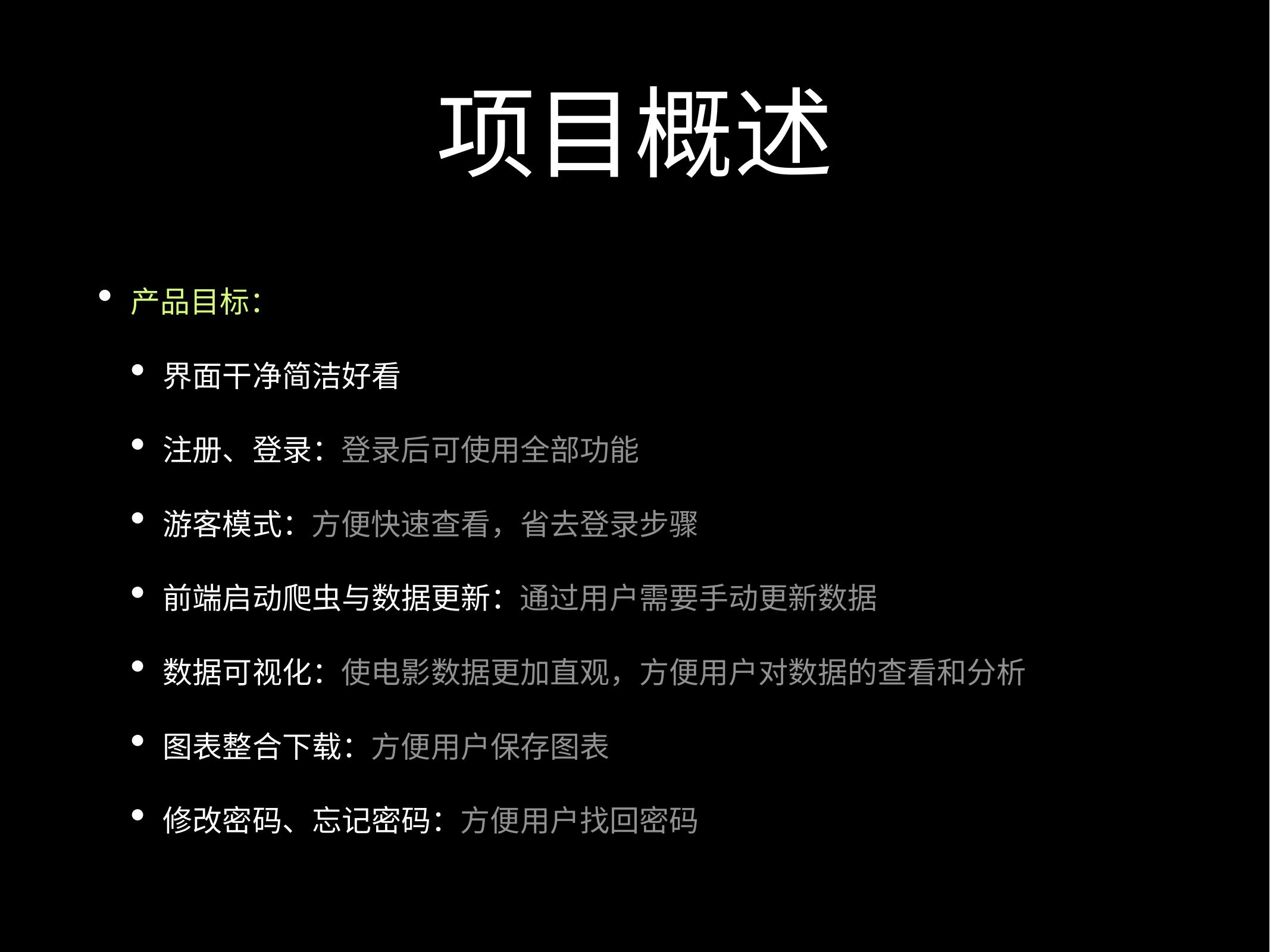

# 项目概述
产品目标：
界面干净简洁好看
注册、登录：登录后可使用全部功能
游客模式：方便快速查看，省去登录步骤
前端启动爬虫与数据更新：通过用户需要手动更新数据
数据可视化：使电影数据更加直观，方便用户对数据的查看和分析
图表整合下载：方便用户保存图表
修改密码、忘记密码：方便用户找回密码